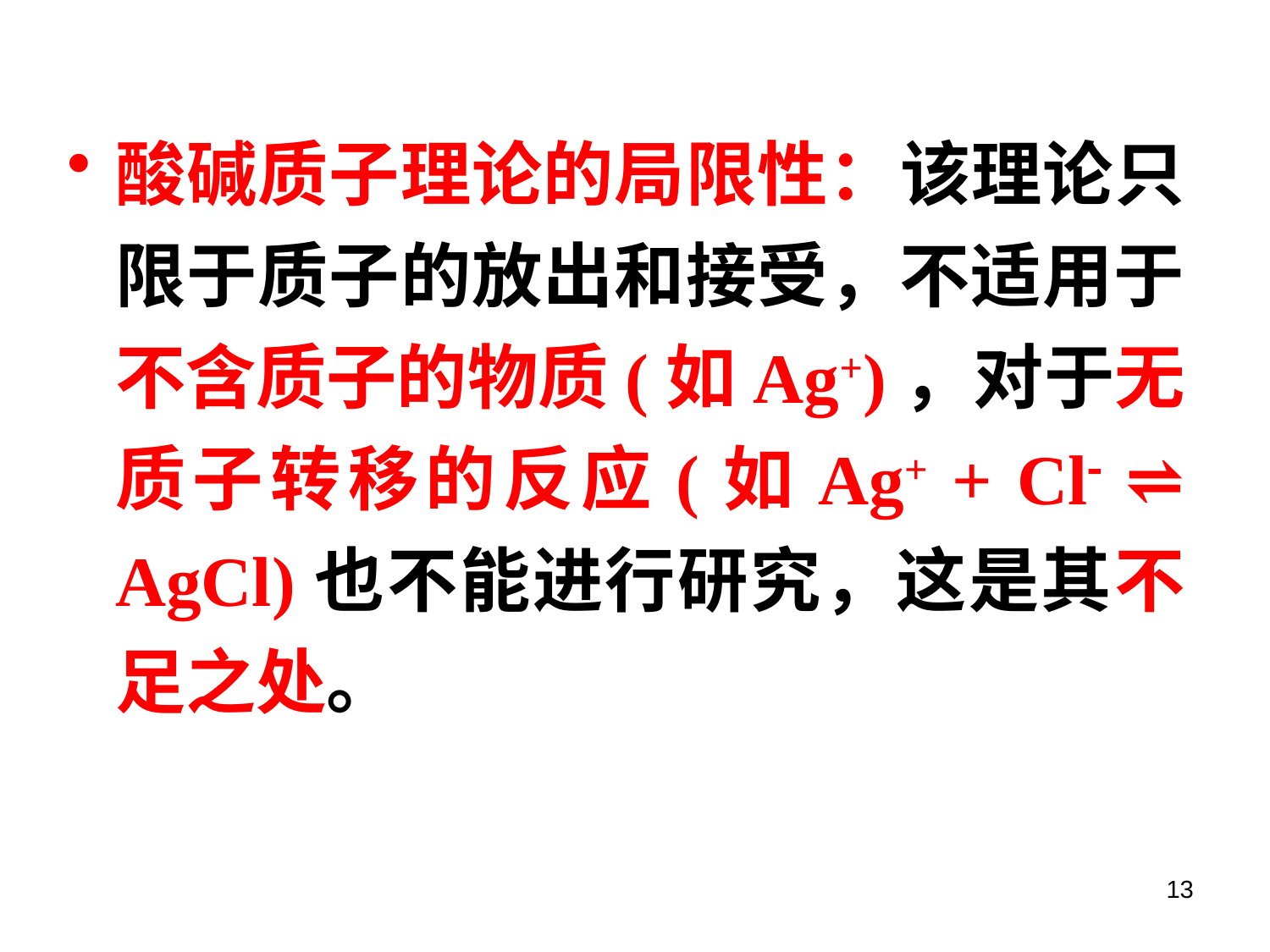

酸碱质子理论的局限性：该理论只限于质子的放出和接受，不适用于不含质子的物质(如Ag+)，对于无质子转移的反应(如Ag+ + Cl− ⇌ AgCl)也不能进行研究，这是其不足之处。
13